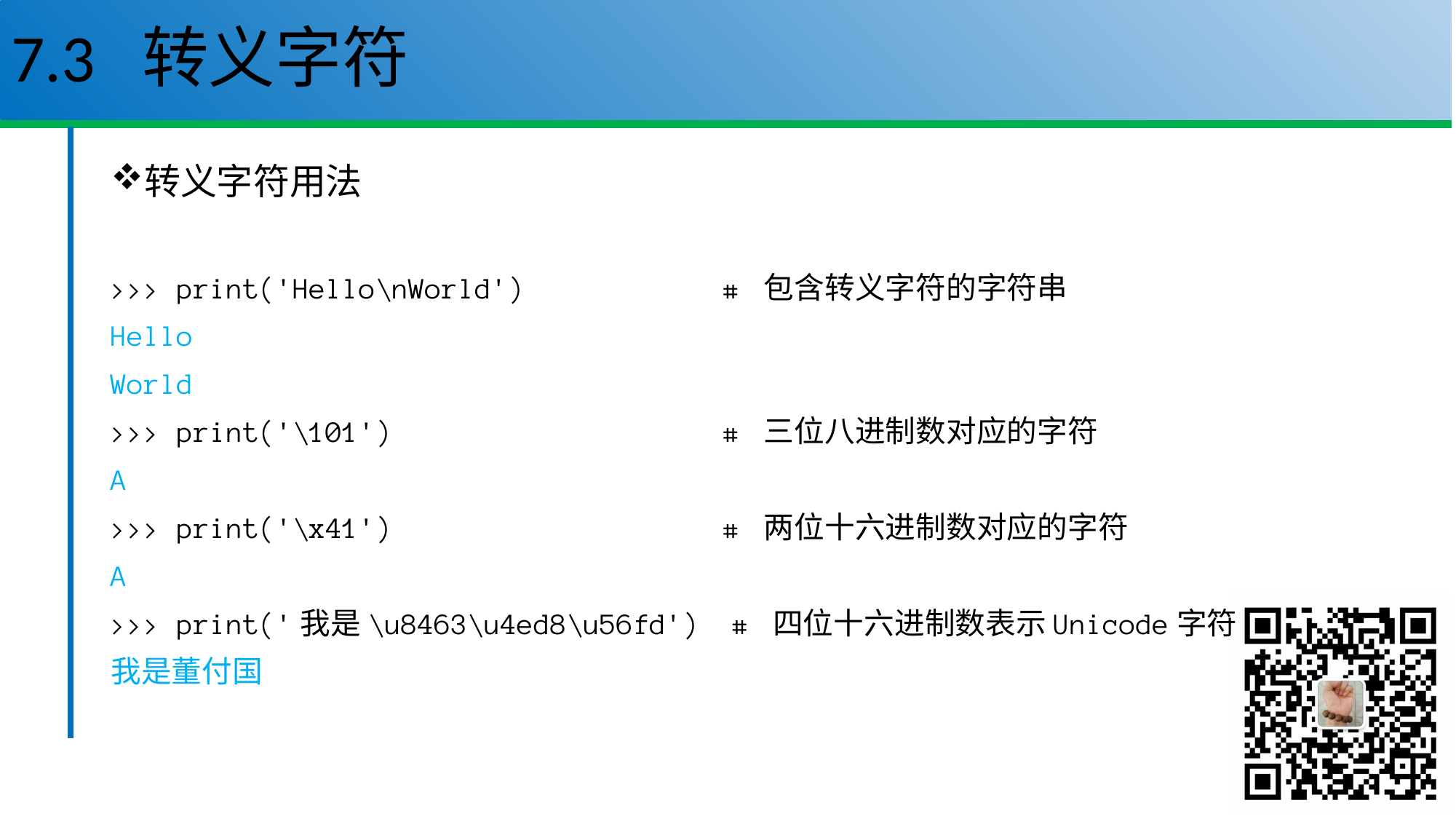

# 7.3  转义字符
转义字符用法

>>> print('Hello\nWorld')            # 包含转义字符的字符串
Hello
World
>>> print('\101')                    # 三位八进制数对应的字符
A
>>> print('\x41')                    # 两位十六进制数对应的字符
A
>>> print('我是\u8463\u4ed8\u56fd')  # 四位十六进制数表示Unicode字符
我是董付国
10